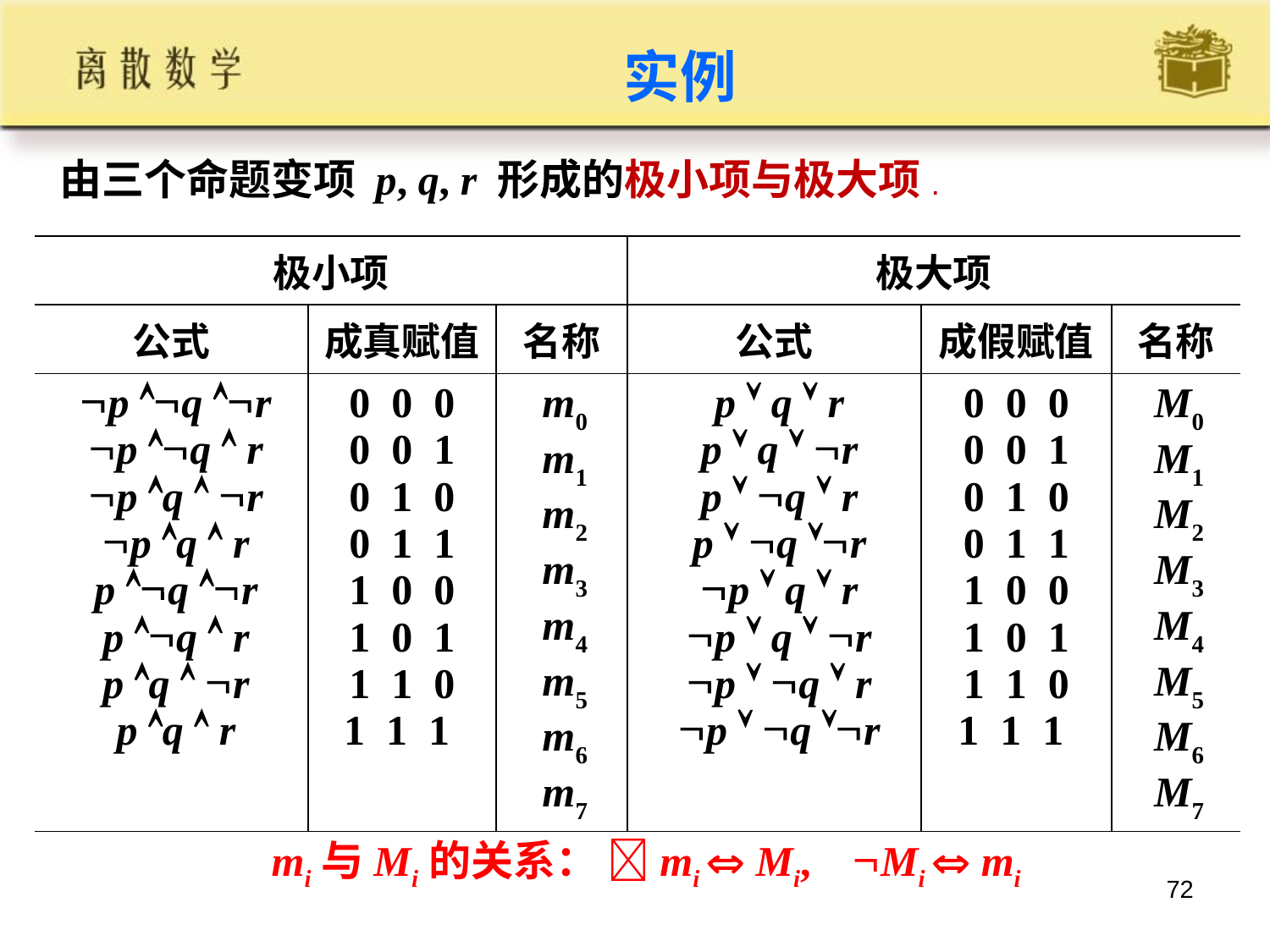

# 实例
由三个命题变项 p, q, r 形成的极小项与极大项.
| 极小项 |  |  | 极大项 |  |  |
| --- | --- | --- | --- | --- | --- |
| 公式 | 成真赋值 | 名称 | 公式 | 成假赋值 | 名称 |
| ¬p ∧¬q ∧¬r ¬p ∧¬q ∧ r ¬p ∧q ∧ ¬r ¬p ∧q ∧ r p ∧¬q ∧¬r p ∧¬q ∧ r p ∧q ∧ ¬r p ∧q ∧ r | 0 0 0 0 0 1 0 1 0 0 1 1 1 0 0 1 0 1 1 1 0 1 1 1 | m0 m1 m2 m3 m4 m5 m6 m7 | p ∨ q ∨ r p ∨ q ∨ ¬r p ∨ ¬q ∨ r p ∨ ¬q ∨¬r ¬p ∨ q ∨ r ¬p ∨ q ∨ ¬r ¬p ∨ ¬q ∨ r ¬p ∨ ¬q ∨¬r | 0 0 0 0 0 1 0 1 0 0 1 1 1 0 0 1 0 1 1 1 0 1 1 1 | M0 M1 M2 M3 M4 M5 M6 M7 |
mi与Mi的关系： ¬mi ⇔ Mi,    ¬Mi ⇔ mi
72